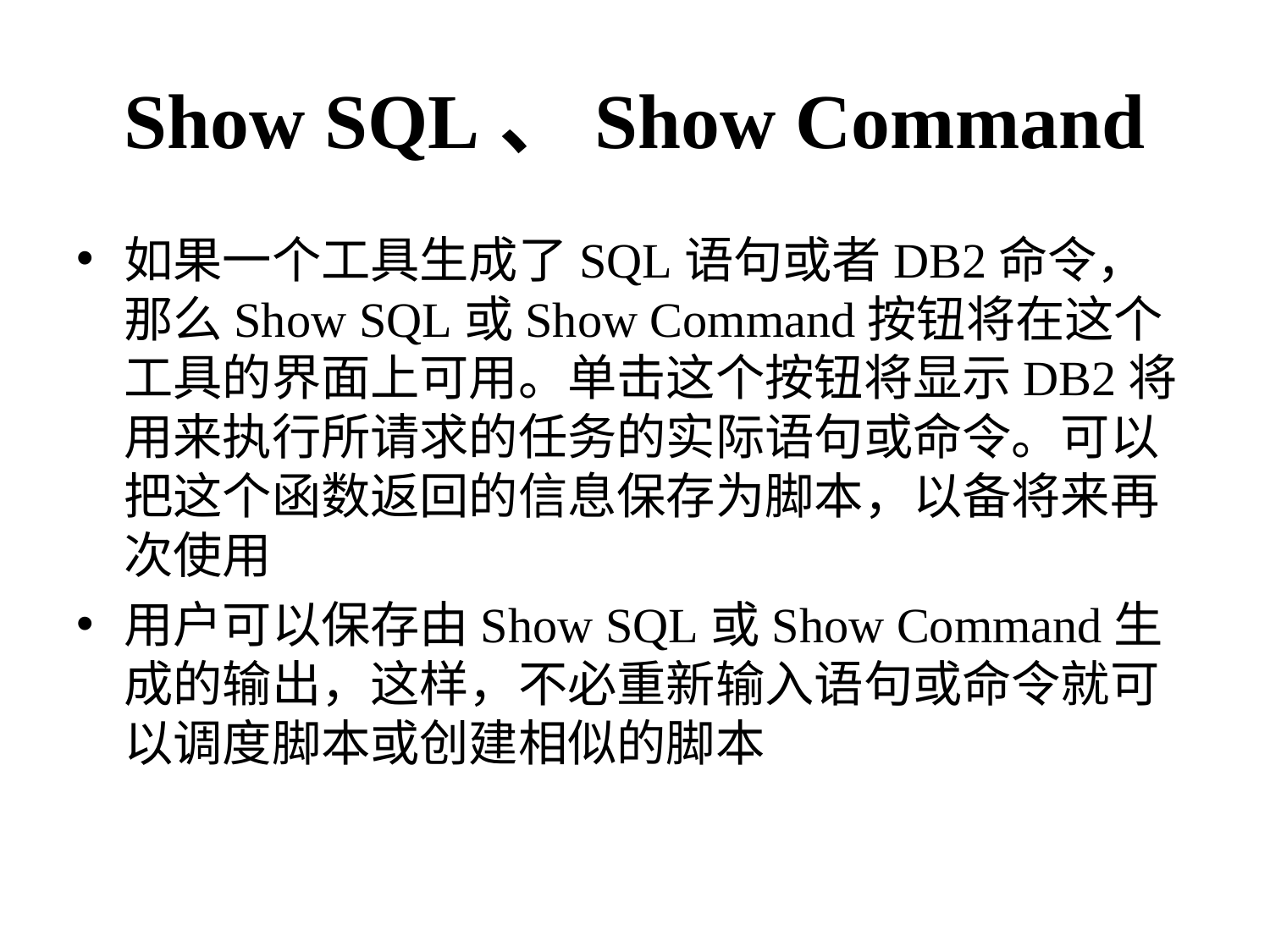

# Show SQL、Show Command
如果一个工具生成了SQL语句或者DB2命令，那么Show SQL或Show Command按钮将在这个工具的界面上可用。单击这个按钮将显示DB2将用来执行所请求的任务的实际语句或命令。可以把这个函数返回的信息保存为脚本，以备将来再次使用
用户可以保存由Show SQL或Show Command生成的输出，这样，不必重新输入语句或命令就可以调度脚本或创建相似的脚本